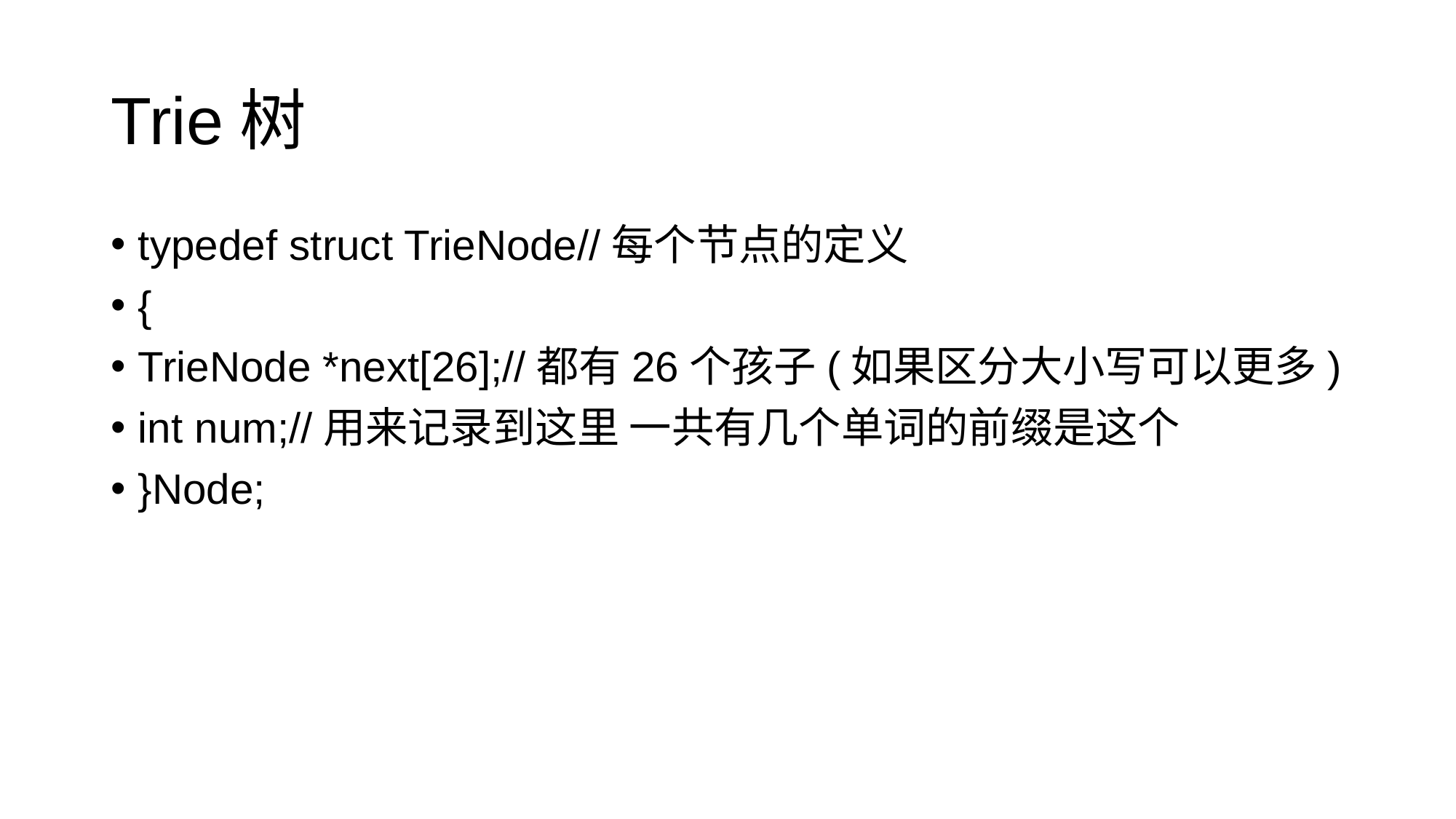

# Trie树
typedef struct TrieNode//每个节点的定义
{
TrieNode *next[26];//都有26个孩子(如果区分大小写可以更多)
int num;//用来记录到这里 一共有几个单词的前缀是这个
}Node;